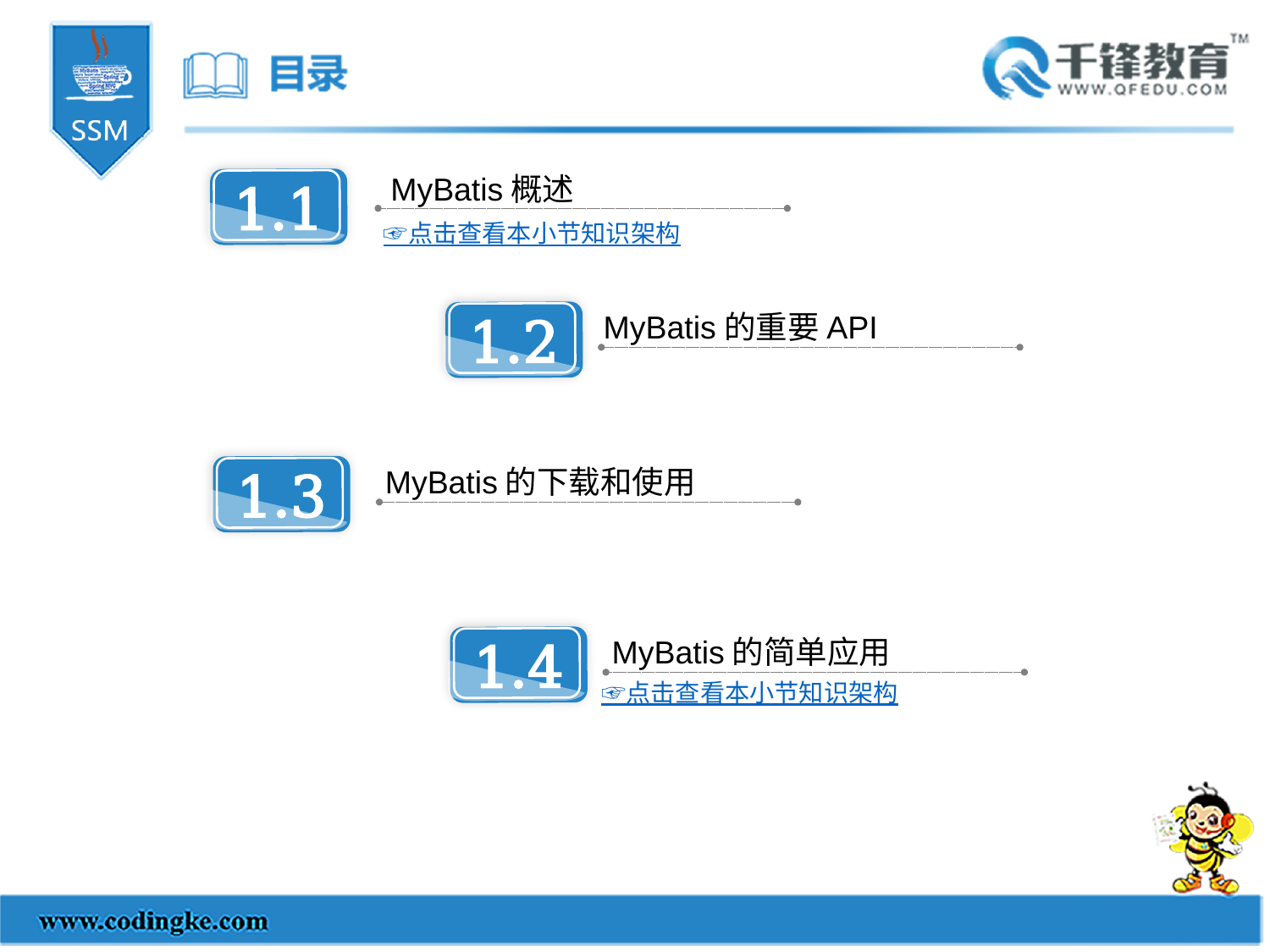

MyBatis概述
1.1

☞点击查看本小节知识架构
MyBatis的重要API

1.2

MyBatis的下载和使用

1.3

MyBatis的简单应用

1.4

☞点击查看本小节知识架构